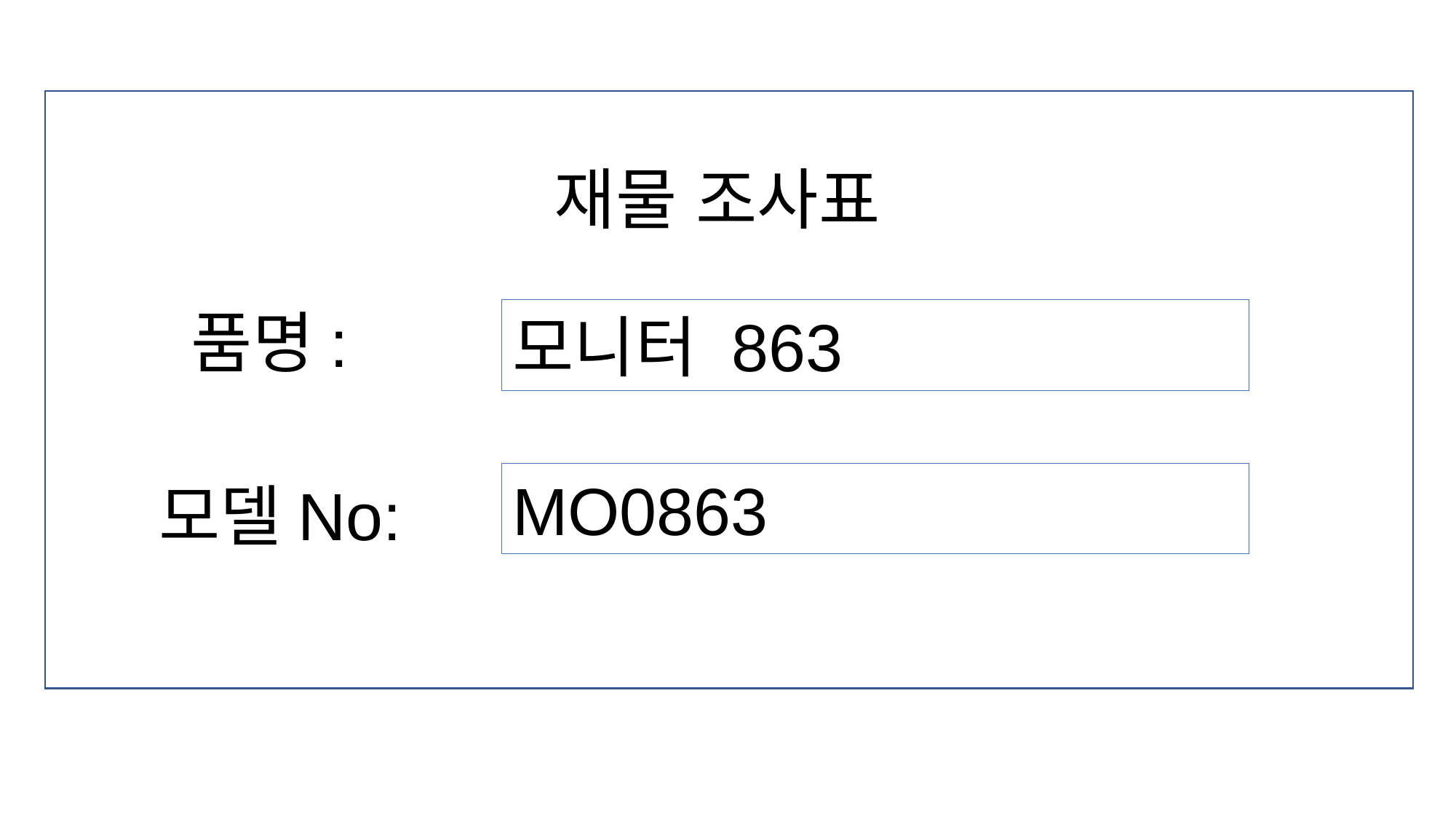

재물 조사표
품명:
모니터 863
MO0863
모델No: